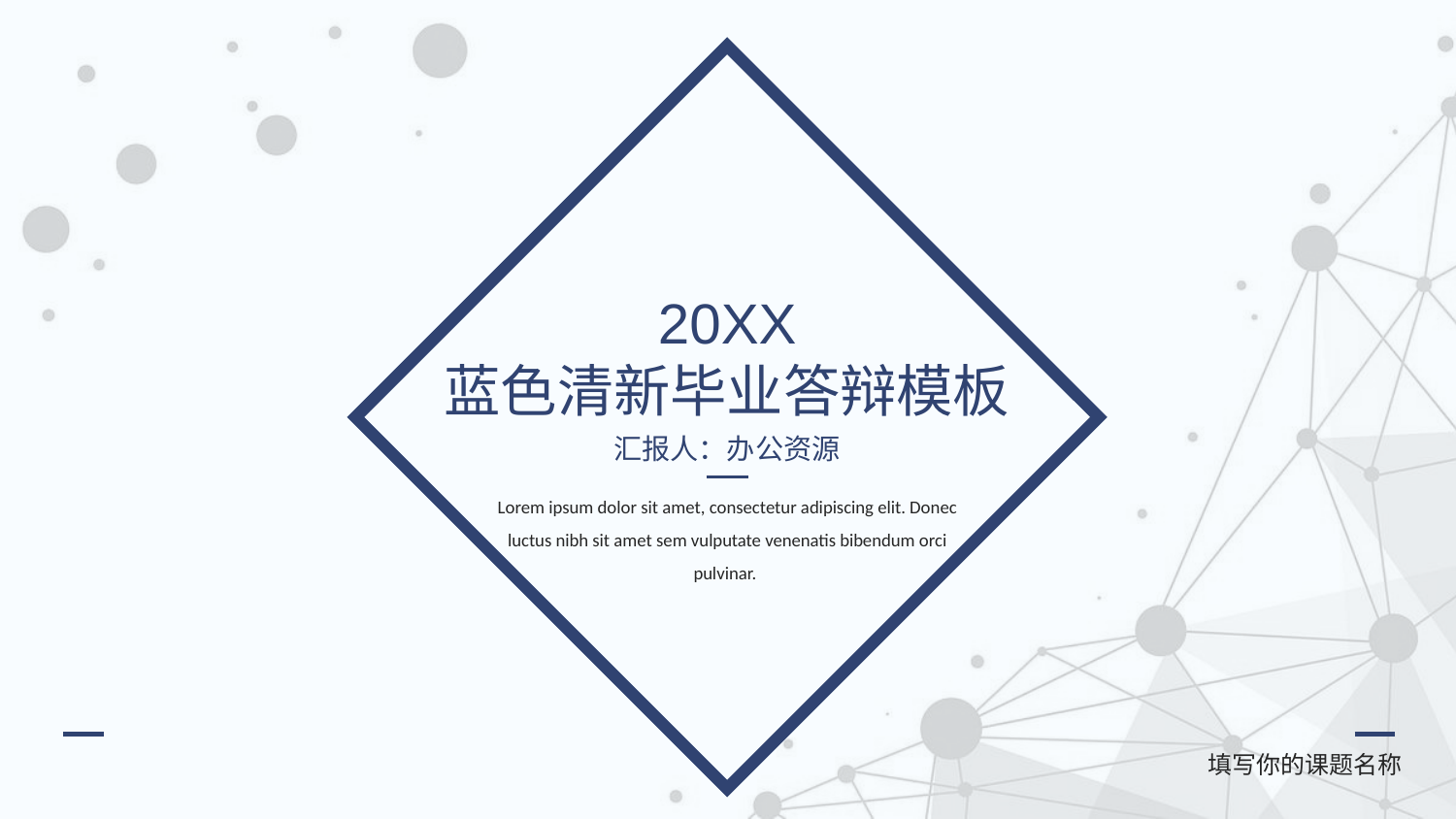

20XX
蓝色清新毕业答辩模板
汇报人：办公资源
Lorem ipsum dolor sit amet, consectetur adipiscing elit. Donec luctus nibh sit amet sem vulputate venenatis bibendum orci pulvinar.
填写你的课题名称